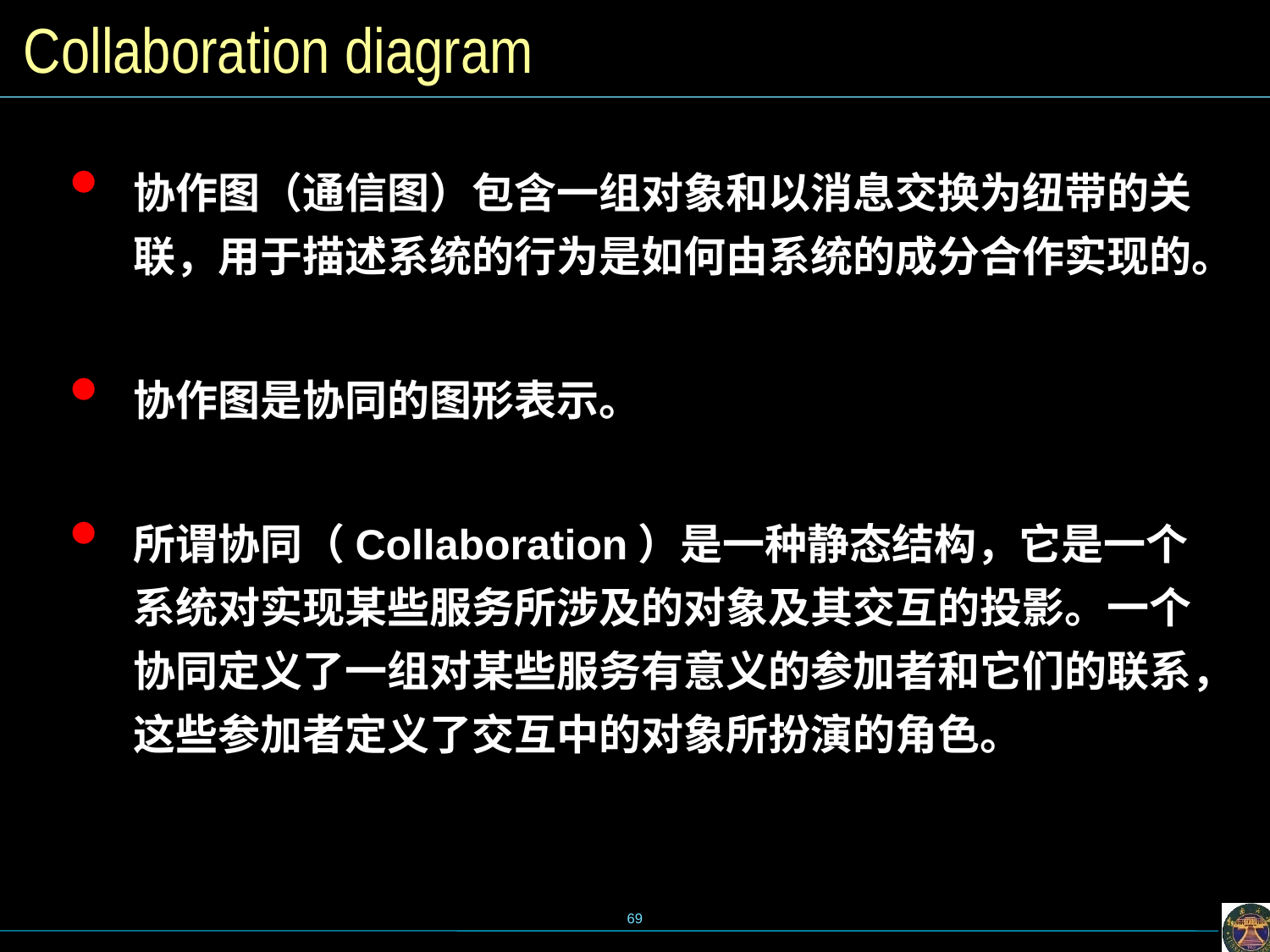

# Collaboration diagram
协作图（通信图）包含一组对象和以消息交换为纽带的关联，用于描述系统的行为是如何由系统的成分合作实现的。

协作图是协同的图形表示。

所谓协同（Collaboration）是一种静态结构，它是一个系统对实现某些服务所涉及的对象及其交互的投影。一个协同定义了一组对某些服务有意义的参加者和它们的联系，这些参加者定义了交互中的对象所扮演的角色。